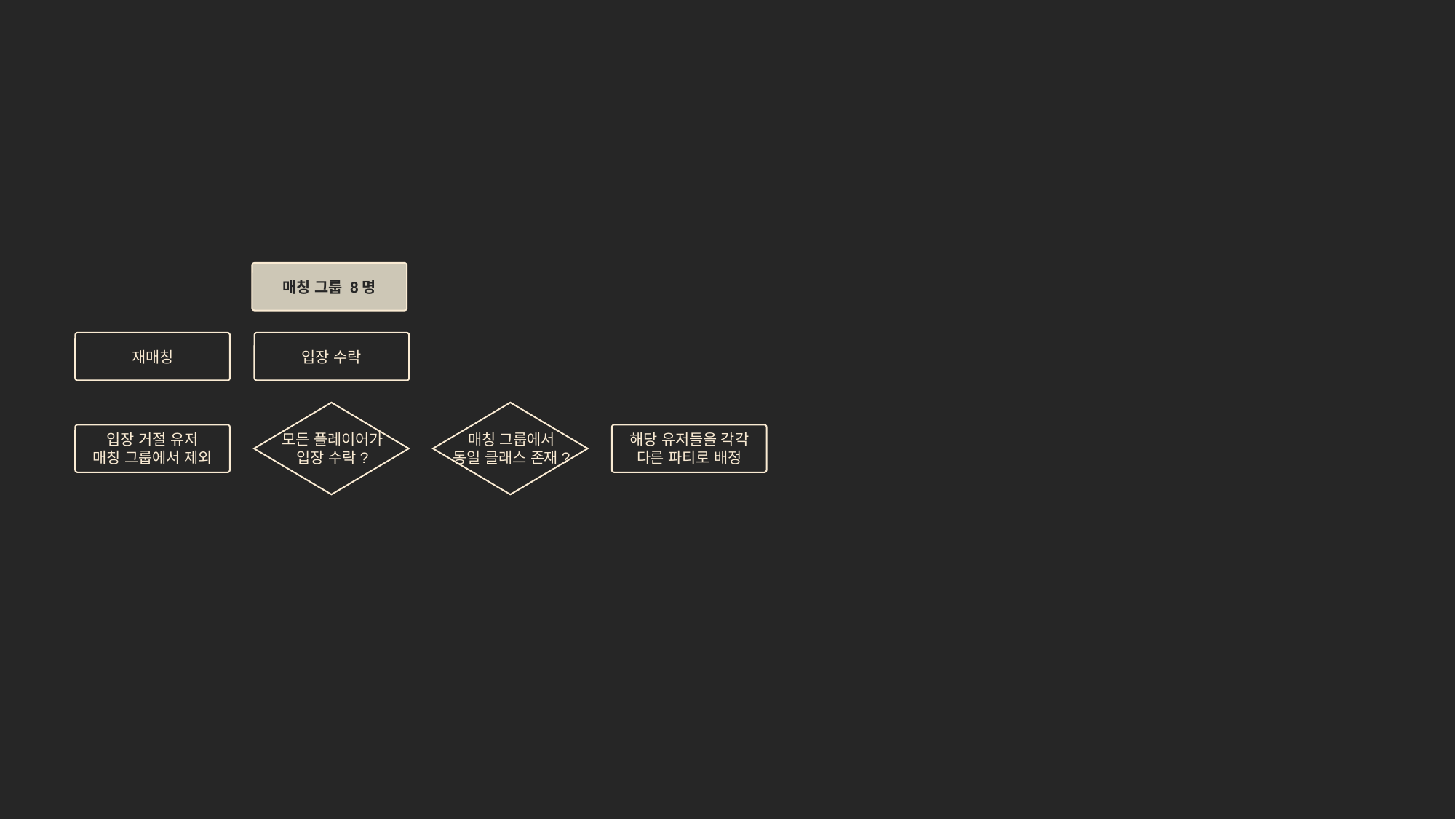

매칭 그룹 8명
재매칭
입장 수락

해당 유저들을 각각
다른 파티로 배정
입장 거절 유저
매칭 그룹에서 제외
모든 플레이어가
입장 수락?
매칭 그룹에서
동일 클래스 존재?